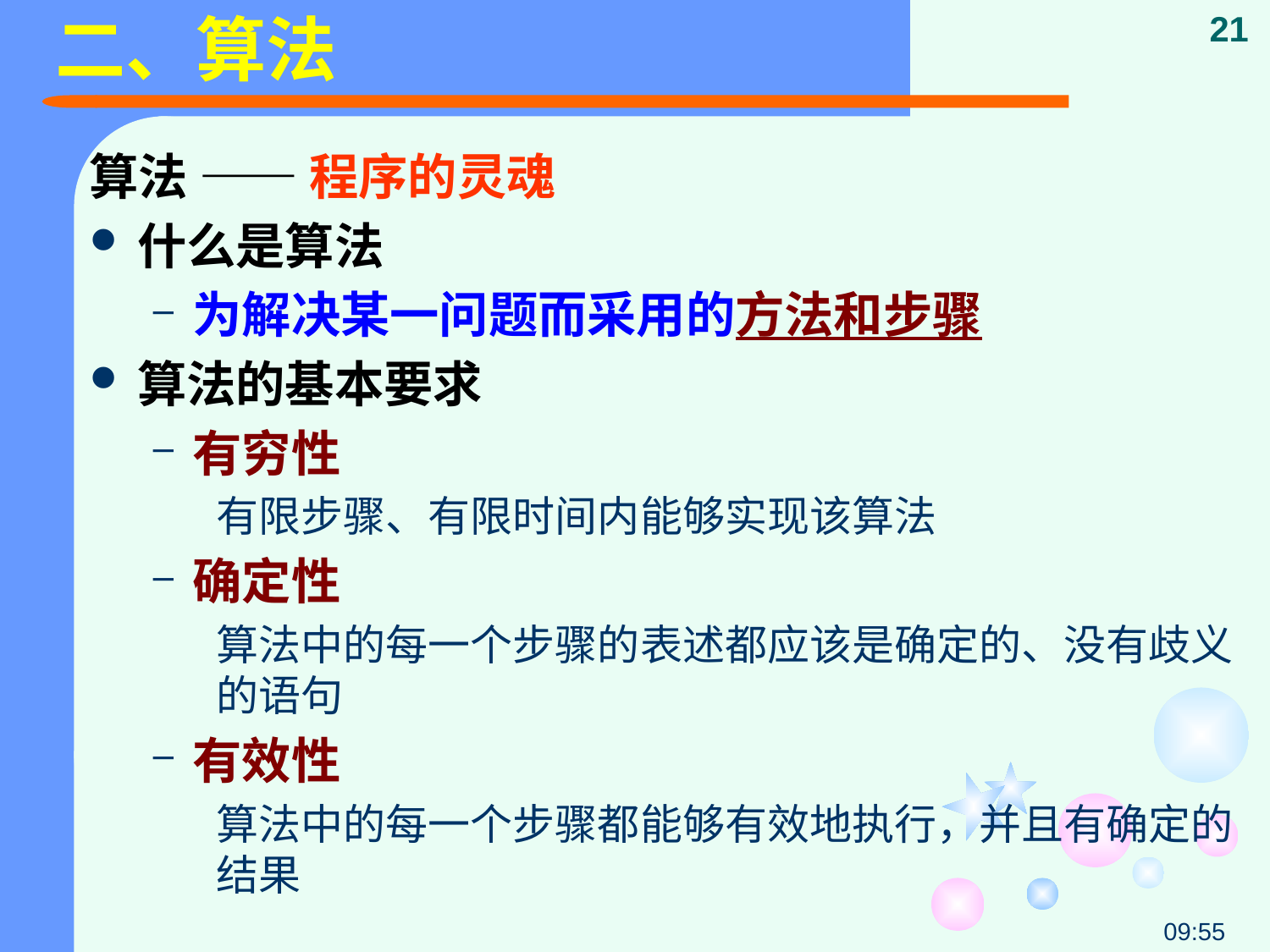

# 二、算法
21
算法 —— 程序的灵魂
什么是算法
为解决某一问题而采用的方法和步骤
算法的基本要求
有穷性
有限步骤、有限时间内能够实现该算法
确定性
算法中的每一个步骤的表述都应该是确定的、没有歧义的语句
有效性
算法中的每一个步骤都能够有效地执行，并且有确定的结果
09:55